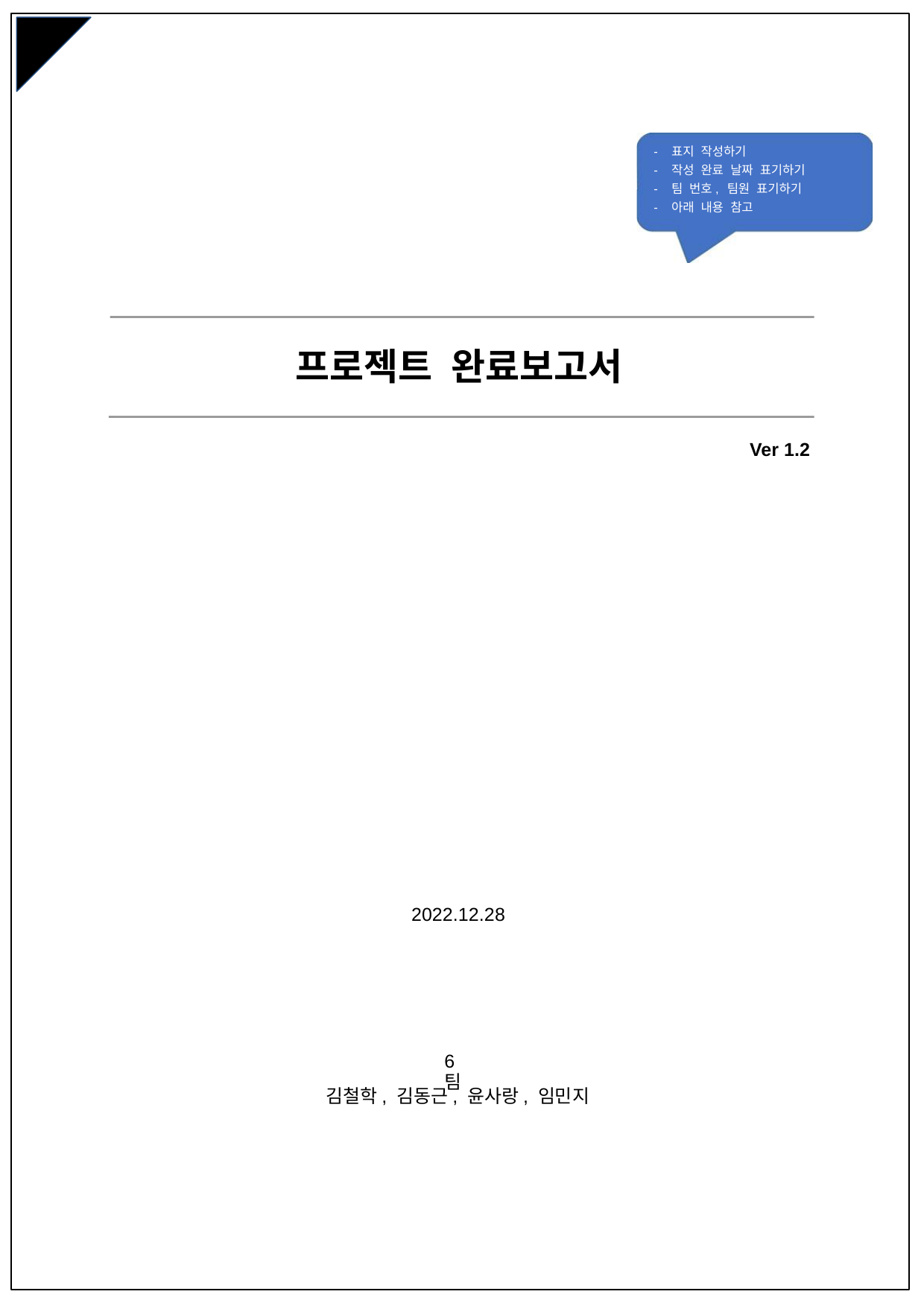

-
-
-
-
표지 작성하기
작성 완료 날짜 표기하기
팀 번호, 팀원 표기하기
아래 내용 참고

프로젝트 완료보고서

Ver 1.2
2022.12.28
6 팀
김철학, 김동근, 윤사랑, 임민지